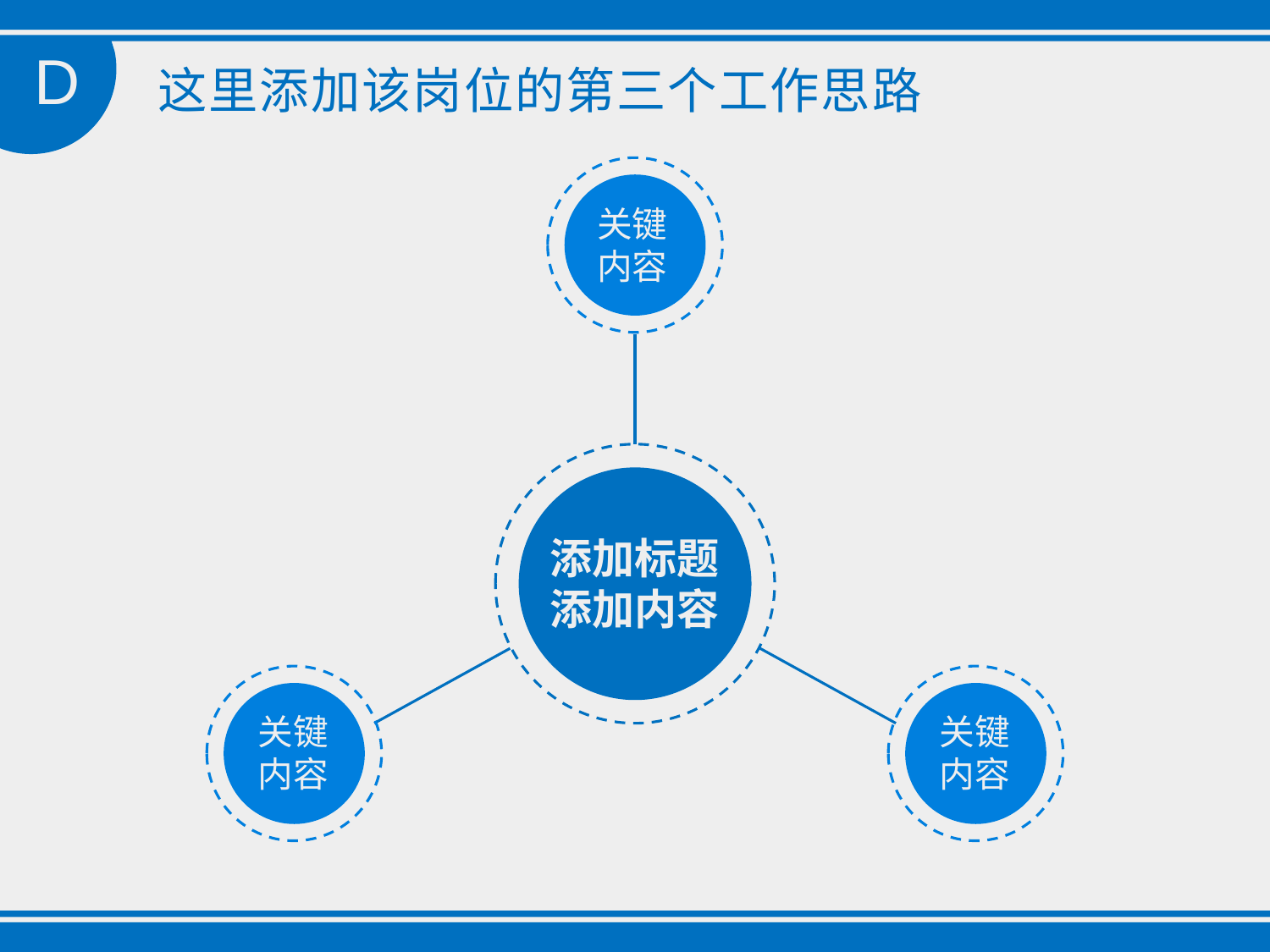

D

　这里添加该岗位的第三个工作思路

关键
内容

添加标题
添加内容
关键
内容
关键
内容